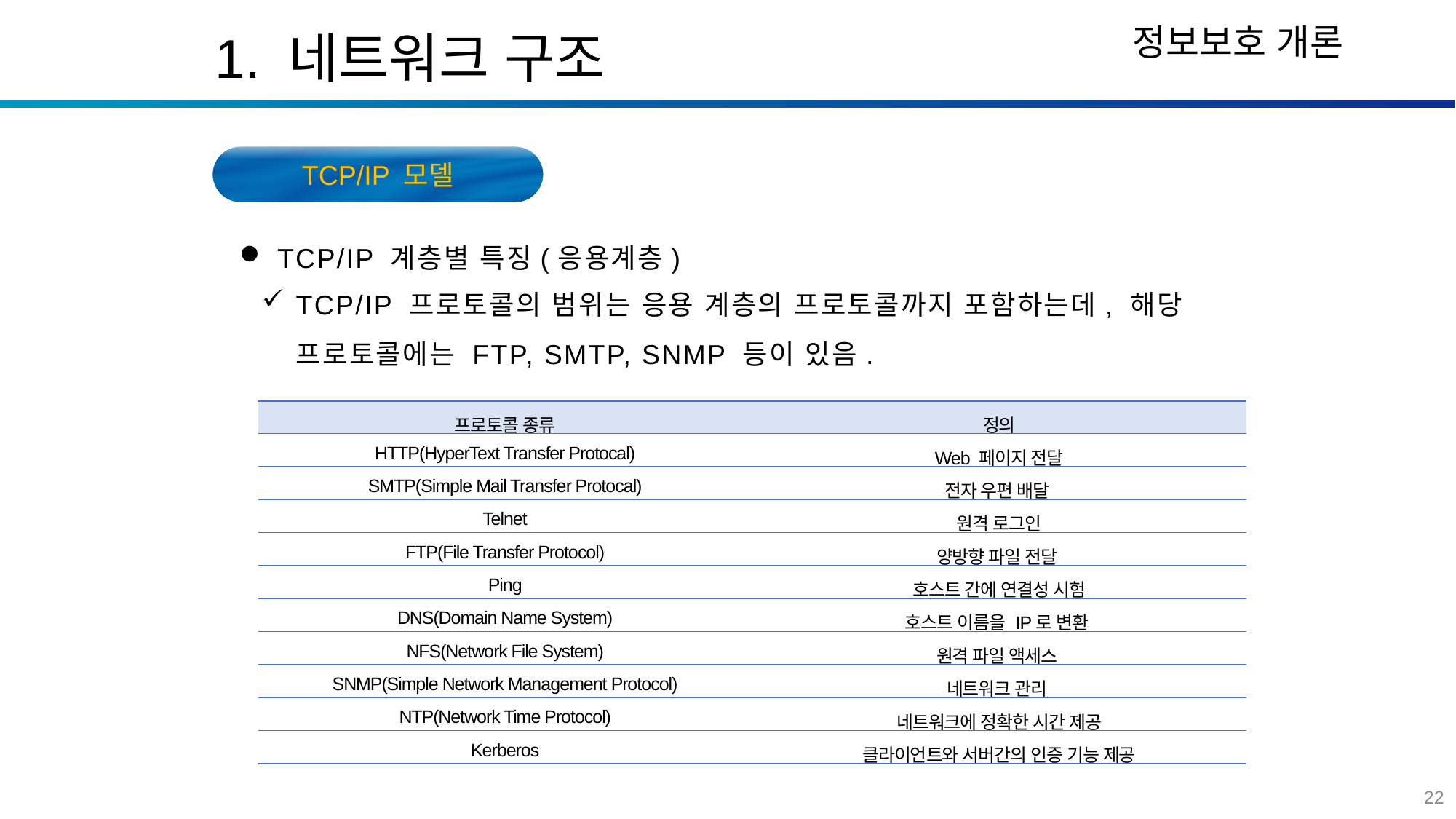

1. 네트워크 구조
TCP/IP 모델

TCP/IP 계층별 특징(응용계층)
TCP/IP 프로토콜의 범위는 응용 계층의 프로토콜까지 포함하는데, 해당 프로토콜에는 FTP, SMTP, SNMP 등이 있음.
| 프로토콜 종류 | 정의 |
| --- | --- |
| HTTP(HyperText Transfer Protocal) | Web 페이지 전달 |
| SMTP(Simple Mail Transfer Protocal) | 전자 우편 배달 |
| Telnet | 원격 로그인 |
| FTP(File Transfer Protocol) | 양방향 파일 전달 |
| Ping | 호스트 간에 연결성 시험 |
| DNS(Domain Name System) | 호스트 이름을 IP로 변환 |
| NFS(Network File System) | 원격 파일 액세스 |
| SNMP(Simple Network Management Protocol) | 네트워크 관리 |
| NTP(Network Time Protocol) | 네트워크에 정확한 시간 제공 |
| Kerberos | 클라이언트와 서버간의 인증 기능 제공 |

22